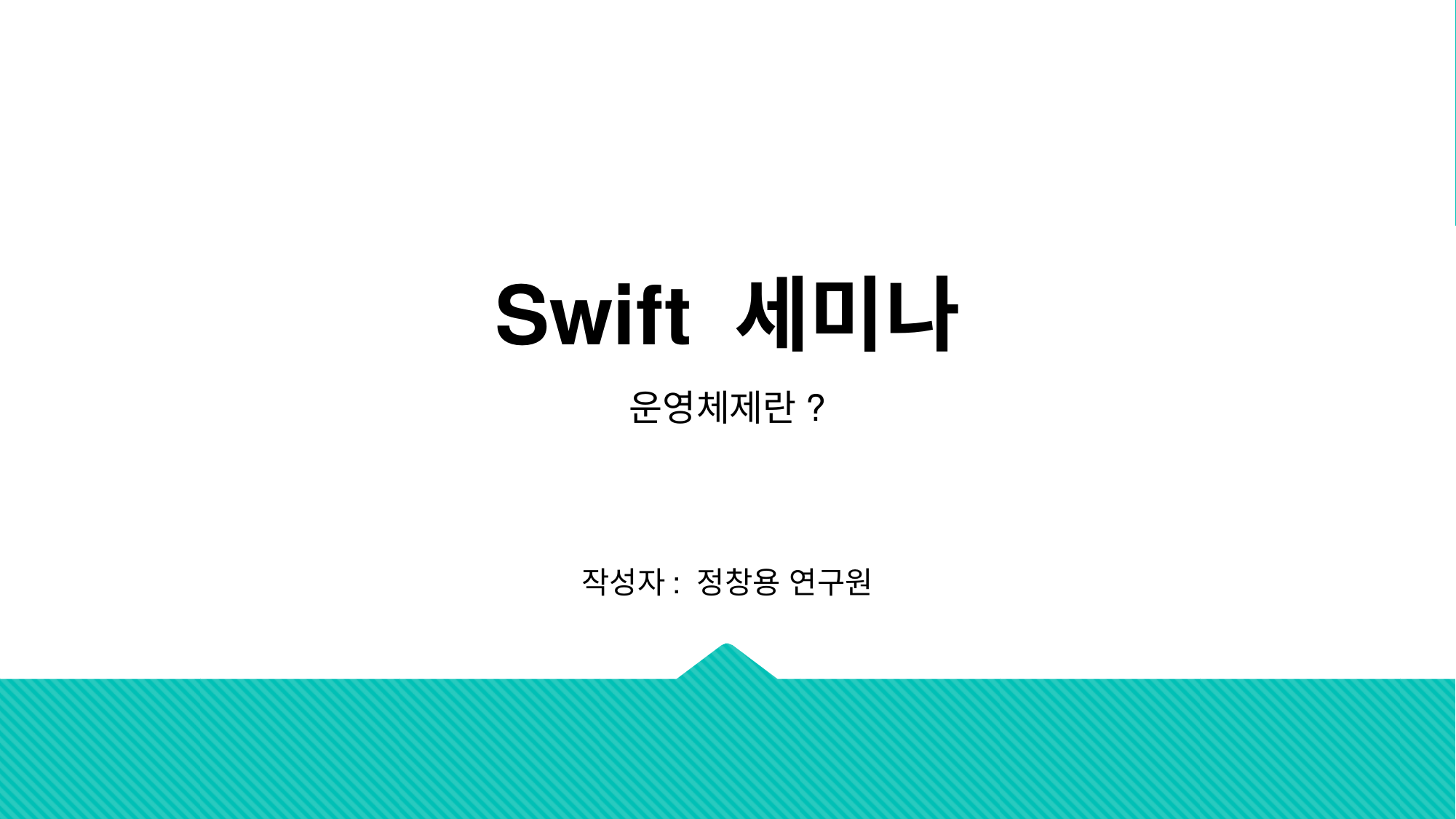

Swift 세미나
운영체제란?
작성자: 정창용 연구원

1